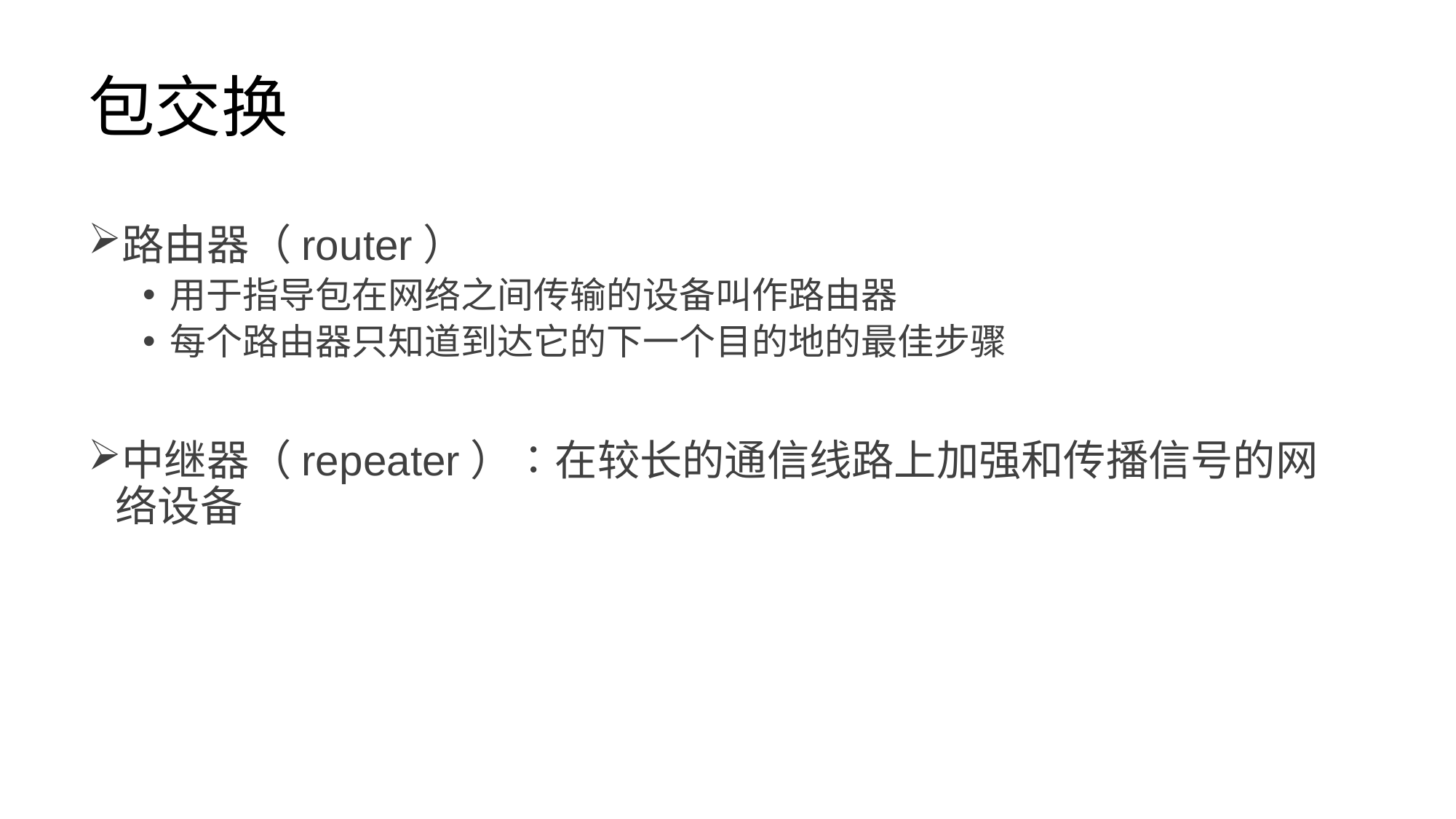

# 包交换
路由器（router）
用于指导包在网络之间传输的设备叫作路由器
每个路由器只知道到达它的下一个目的地的最佳步骤

中继器（repeater）∶在较长的通信线路上加强和传播信号的网络设备